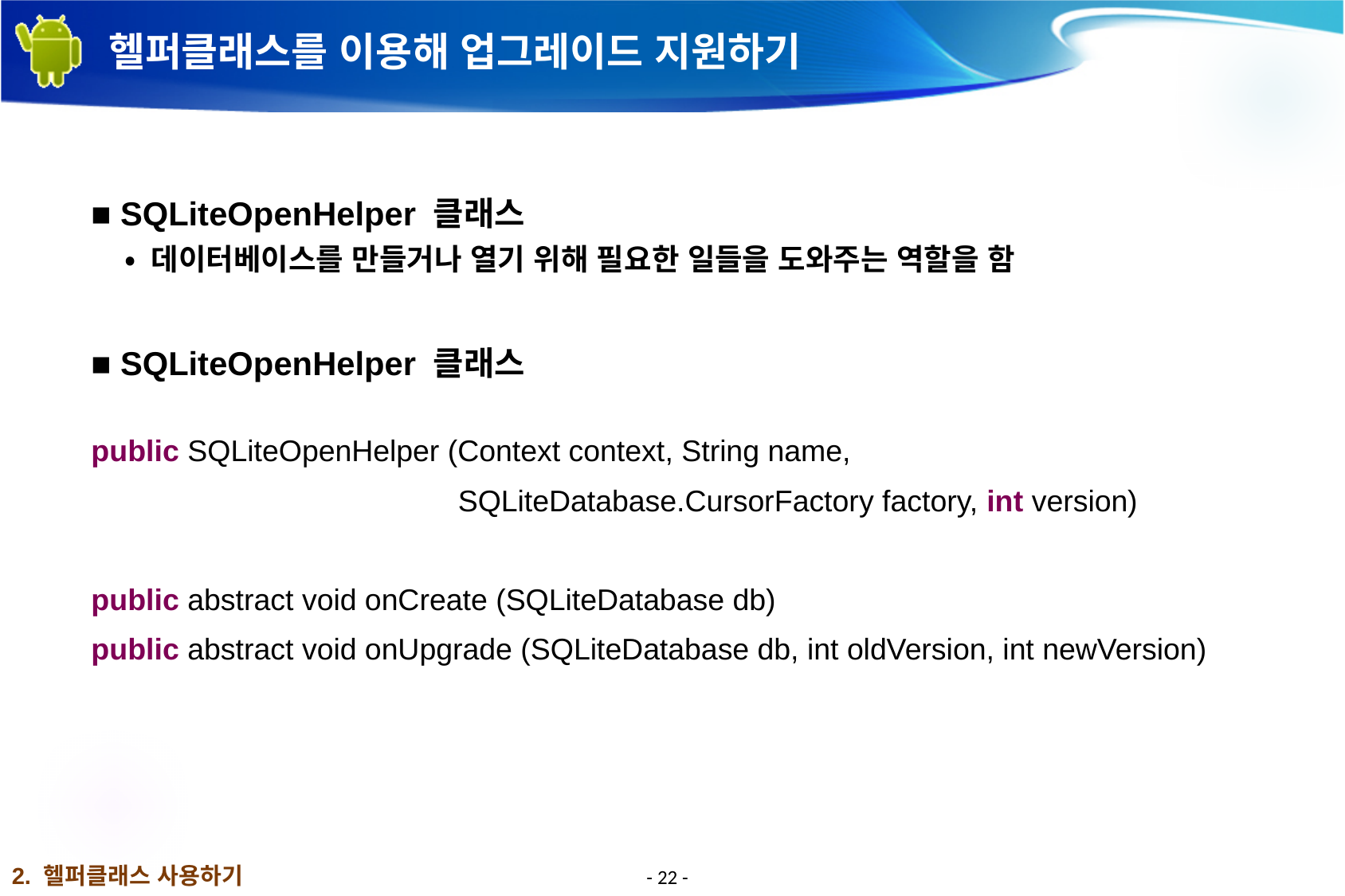

# 헬퍼클래스를 이용해 업그레이드 지원하기
■ SQLiteOpenHelper 클래스
    • 데이터베이스를 만들거나 열기 위해 필요한 일들을 도와주는 역할을 함
■ SQLiteOpenHelper 클래스

public SQLiteOpenHelper (Context context, String name,
			 SQLiteDatabase.CursorFactory factory, int version)
public abstract void onCreate (SQLiteDatabase db)
public abstract void onUpgrade (SQLiteDatabase db, int oldVersion, int newVersion)

2. 헬퍼클래스 사용하기